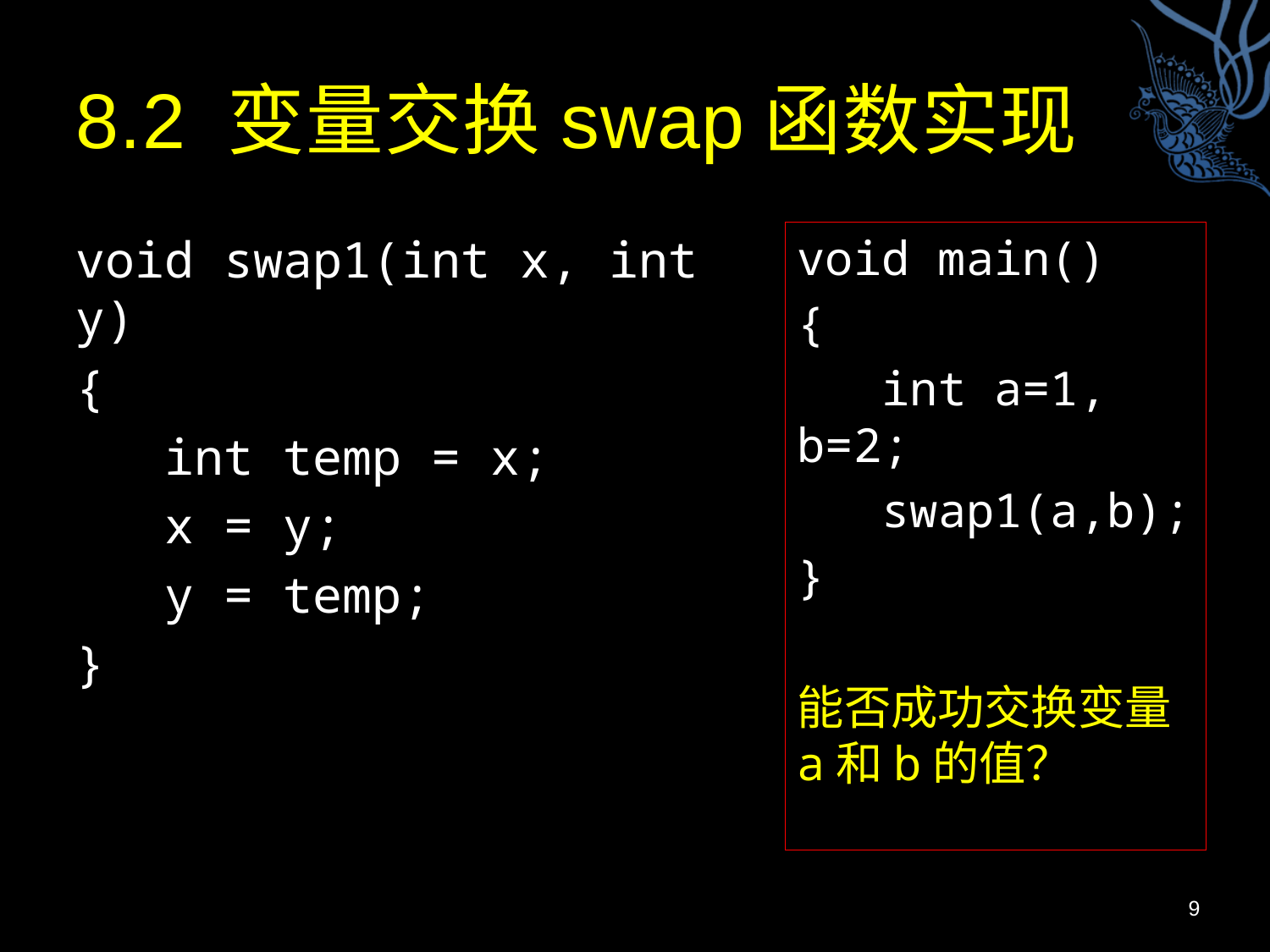

# 8.2 变量交换swap函数实现
void swap1(int x, int y)
{
   int temp = x;
   x = y;
   y = temp;
}

void main()
{
   int a=1, b=2;
   swap1(a,b);
}

能否成功交换变量a和b的值？
9